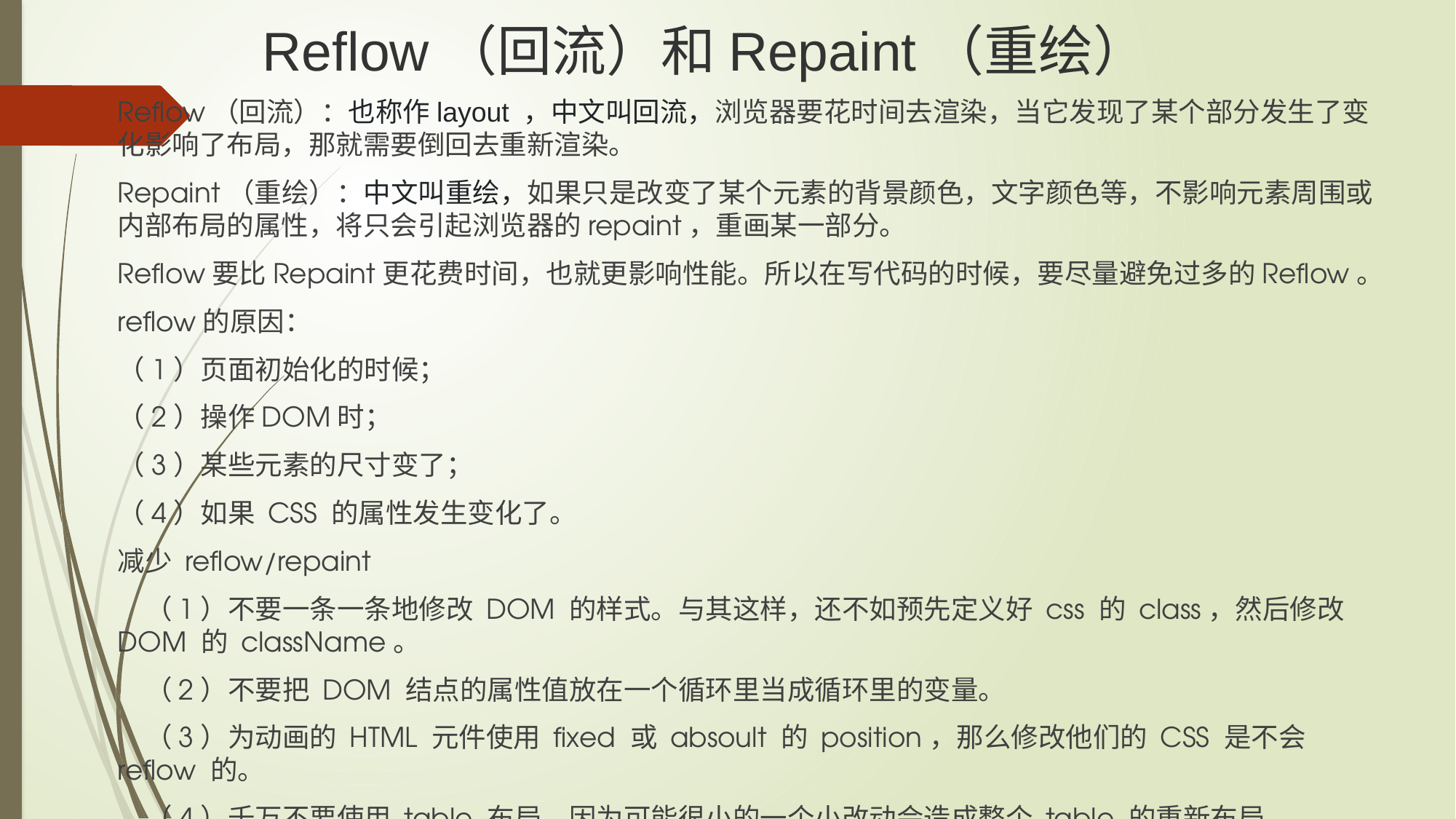

# Reflow（回流）和Repaint（重绘）
Reflow（回流）：也称作layout ，中文叫回流，浏览器要花时间去渲染，当它发现了某个部分发生了变化影响了布局，那就需要倒回去重新渲染。
Repaint（重绘）：中文叫重绘，如果只是改变了某个元素的背景颜色，文字颜色等，不影响元素周围或内部布局的属性，将只会引起浏览器的repaint，重画某一部分。
Reflow要比Repaint更花费时间，也就更影响性能。所以在写代码的时候，要尽量避免过多的Reflow。
reflow的原因：
（1）页面初始化的时候；
（2）操作DOM时；
（3）某些元素的尺寸变了；
（4）如果 CSS 的属性发生变化了。
减少 reflow/repaint
　（1）不要一条一条地修改 DOM 的样式。与其这样，还不如预先定义好 css 的 class，然后修改 DOM 的 className。
　（2）不要把 DOM 结点的属性值放在一个循环里当成循环里的变量。
　（3）为动画的 HTML 元件使用 fixed 或 absoult 的 position，那么修改他们的 CSS 是不会 reflow 的。
　（4）千万不要使用 table 布局。因为可能很小的一个小改动会造成整个 table 的重新布局。